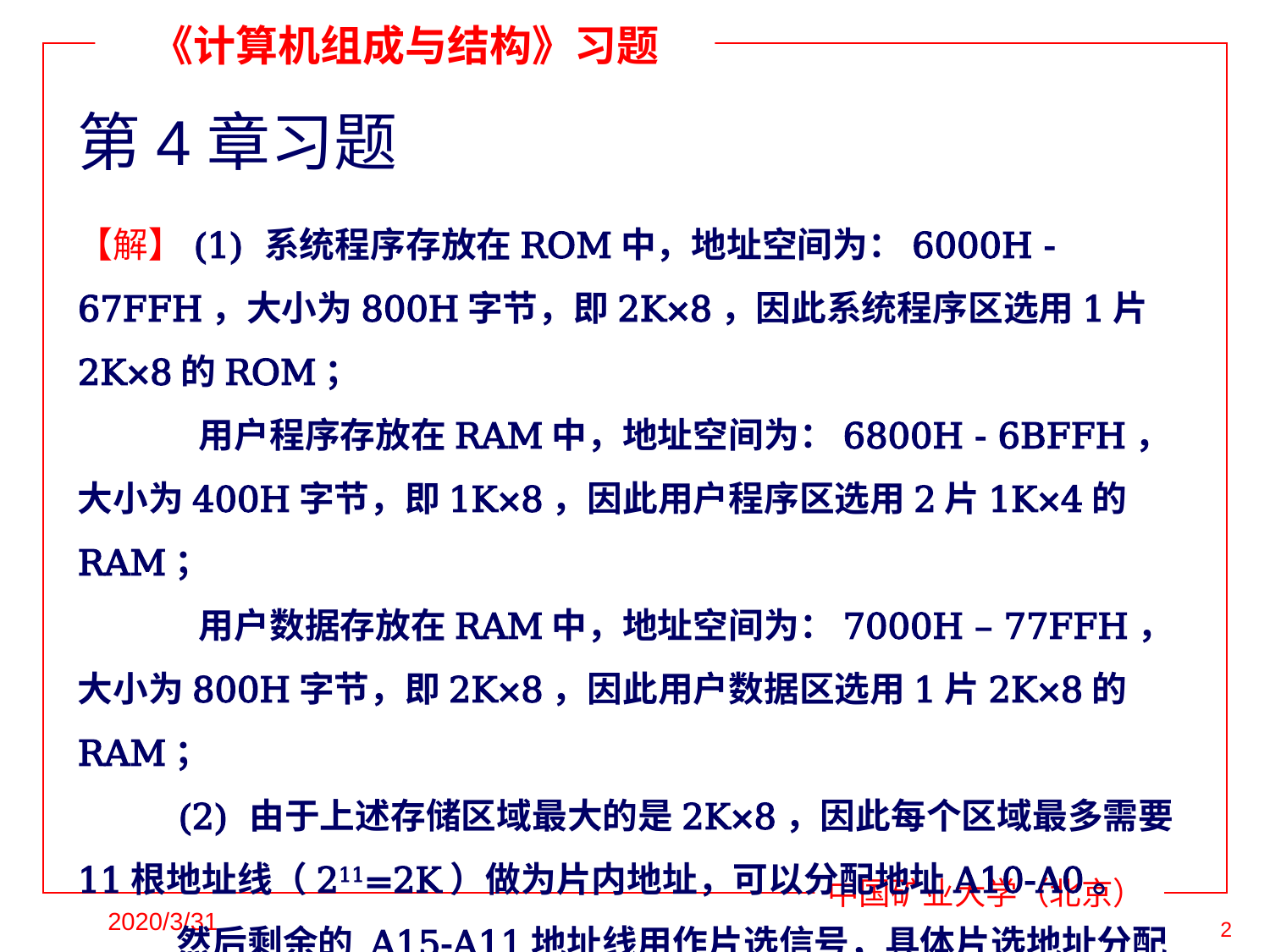

# 第4章习题
【解】(1) 系统程序存放在ROM中，地址空间为：6000H - 67FFH，大小为800H字节，即2K×8，因此系统程序区选用1片2K×8的ROM；
              用户程序存放在RAM中，地址空间为：6800H - 6BFFH，大小为400H字节，即1K×8，因此用户程序区选用2片1K×4的RAM；
              用户数据存放在RAM中，地址空间为：7000H – 77FFH，大小为800H字节，即2K×8，因此用户数据区选用1片2K×8的RAM；
(2) 由于上述存储区域最大的是2K×8，因此每个区域最多需要11根地址线（211=2K）做为片内地址，可以分配地址A10-A0。
然后剩余的 A15-A11地址线用作片选信号，具体片选地址分配情况如下：
2020/3/31